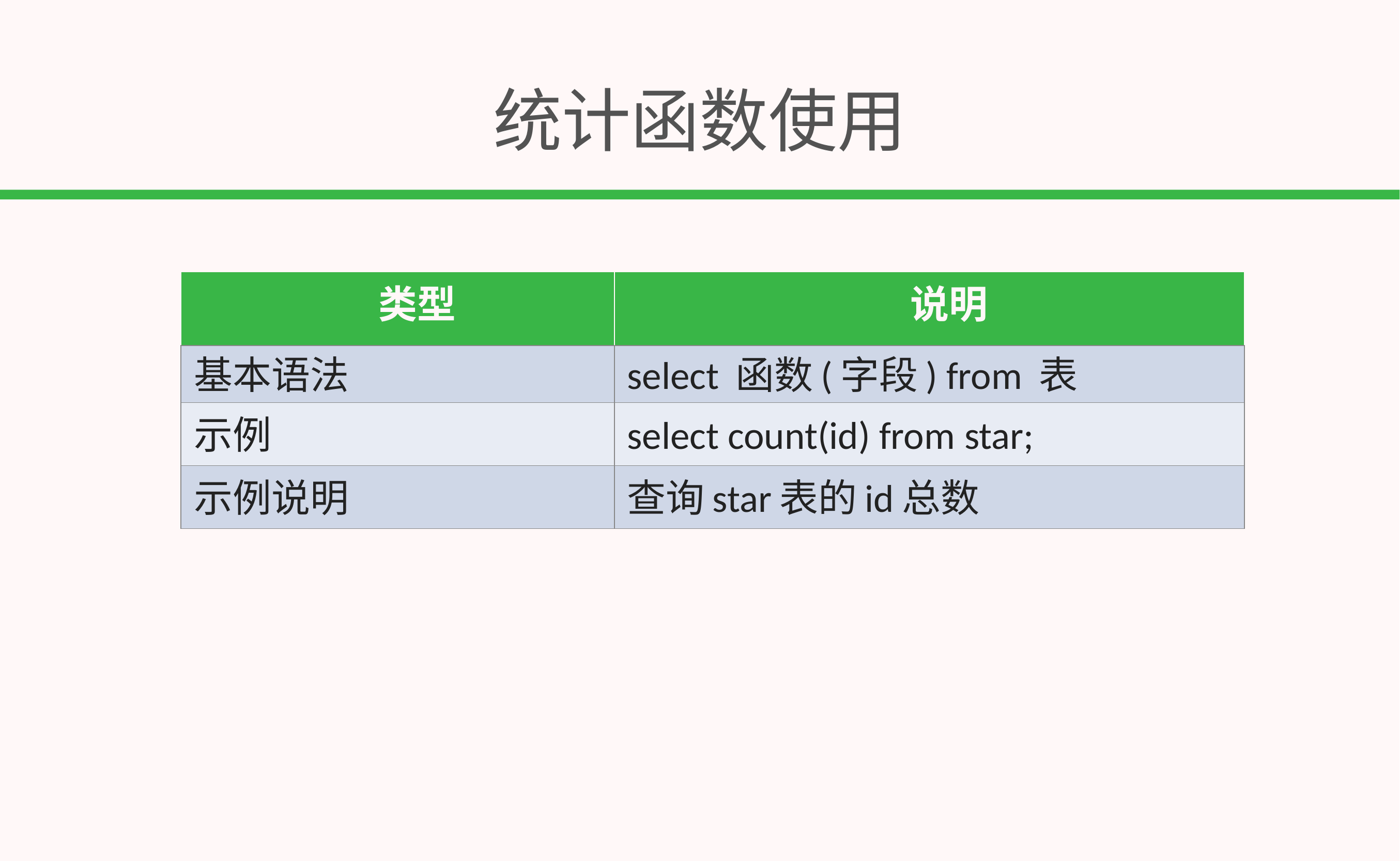

# 统计函数使用
| 类型 | 说明 |
| --- | --- |
| 基本语法 | select 函数(字段) from 表 |
| 示例 | select count(id) from star; |
| 示例说明 | 查询star表的id总数 |